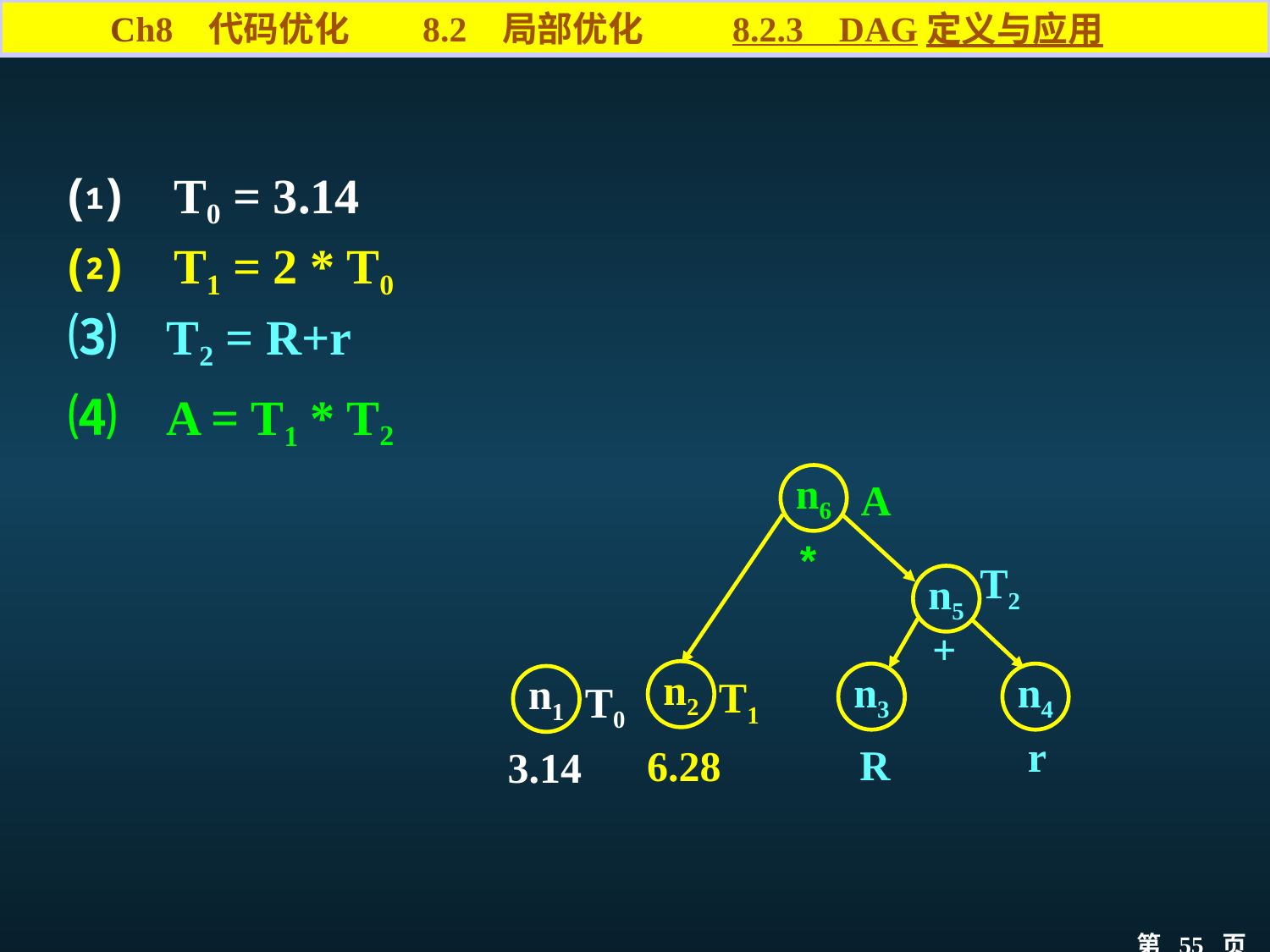

Ch8   代码优化        8.2   局部优化          8.2.3    DAG定义与应用
⑴    T0 = 3.14
⑵    T1 = 2 * T0
⑶    T2 = R+r
⑷    A = T1 * T2
n6
A

*
T2
n5

+
n2
n3
n4
n1
T1
T0
r
R
6.28
3.14